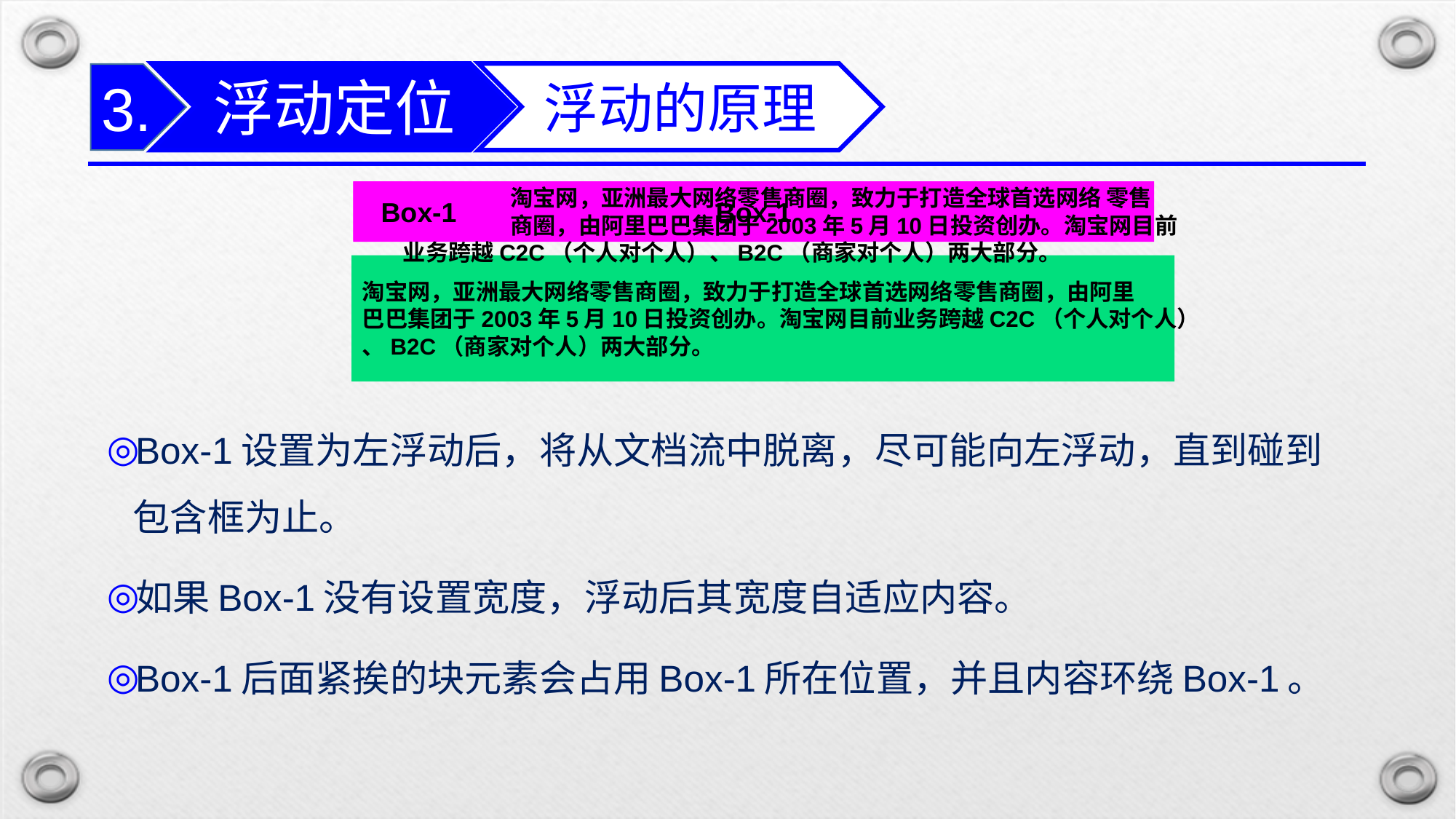

浮动定位

浮动的原理
3.
                    淘宝网，亚洲最大网络零售商圈，致力于打造全球首选网络 零售
                    商圈，由阿里巴巴集团于2003年5月10日投资创办。淘宝网目前业务跨越C2C（个人对个人）、B2C（商家对个人）两大部分。
Box-1
Box-1
淘宝网，亚洲最大网络零售商圈，致力于打造全球首选网络零售商圈，由阿里
巴巴集团于2003年5月10日投资创办。淘宝网目前业务跨越C2C（个人对个人）
、B2C（商家对个人）两大部分。
Box-1设置为左浮动后，将从文档流中脱离，尽可能向左浮动，直到碰到包含框为止。
如果Box-1没有设置宽度，浮动后其宽度自适应内容。
Box-1后面紧挨的块元素会占用Box-1所在位置，并且内容环绕Box-1。